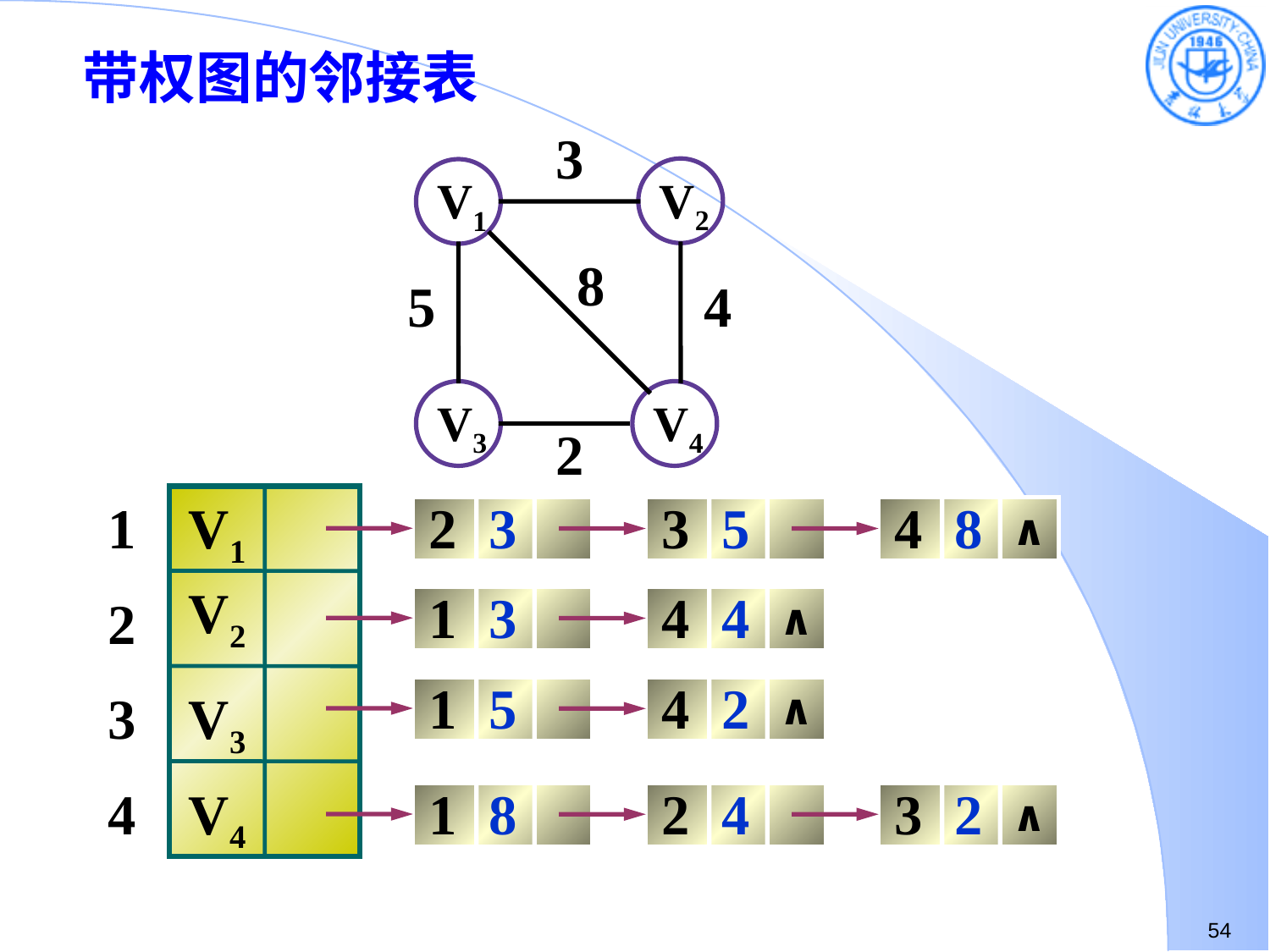

带权图的邻接表
3
8
5
4
2

V2
V1

V3
V4

3
5
8
4

∧

2
3

1

V1

V2
3
4
4

∧

1

2

5
2
4

∧

1

3
V3

4
V4
8
4
2
3

∧

1
2